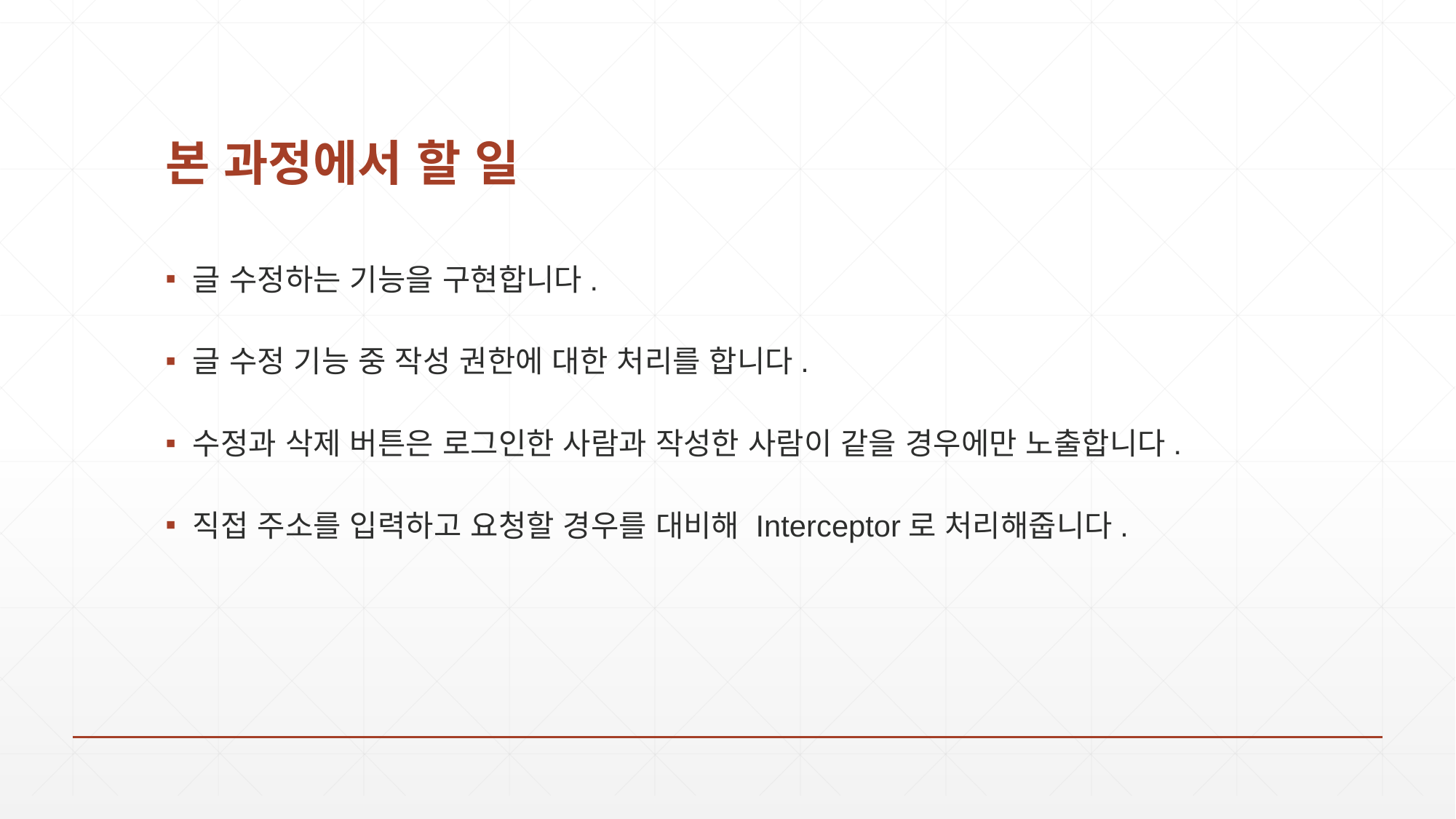

# 본 과정에서 할 일
글 수정하는 기능을 구현합니다.
글 수정 기능 중 작성 권한에 대한 처리를 합니다.
수정과 삭제 버튼은 로그인한 사람과 작성한 사람이 같을 경우에만 노출합니다.
직접 주소를 입력하고 요청할 경우를 대비해 Interceptor로 처리해줍니다.